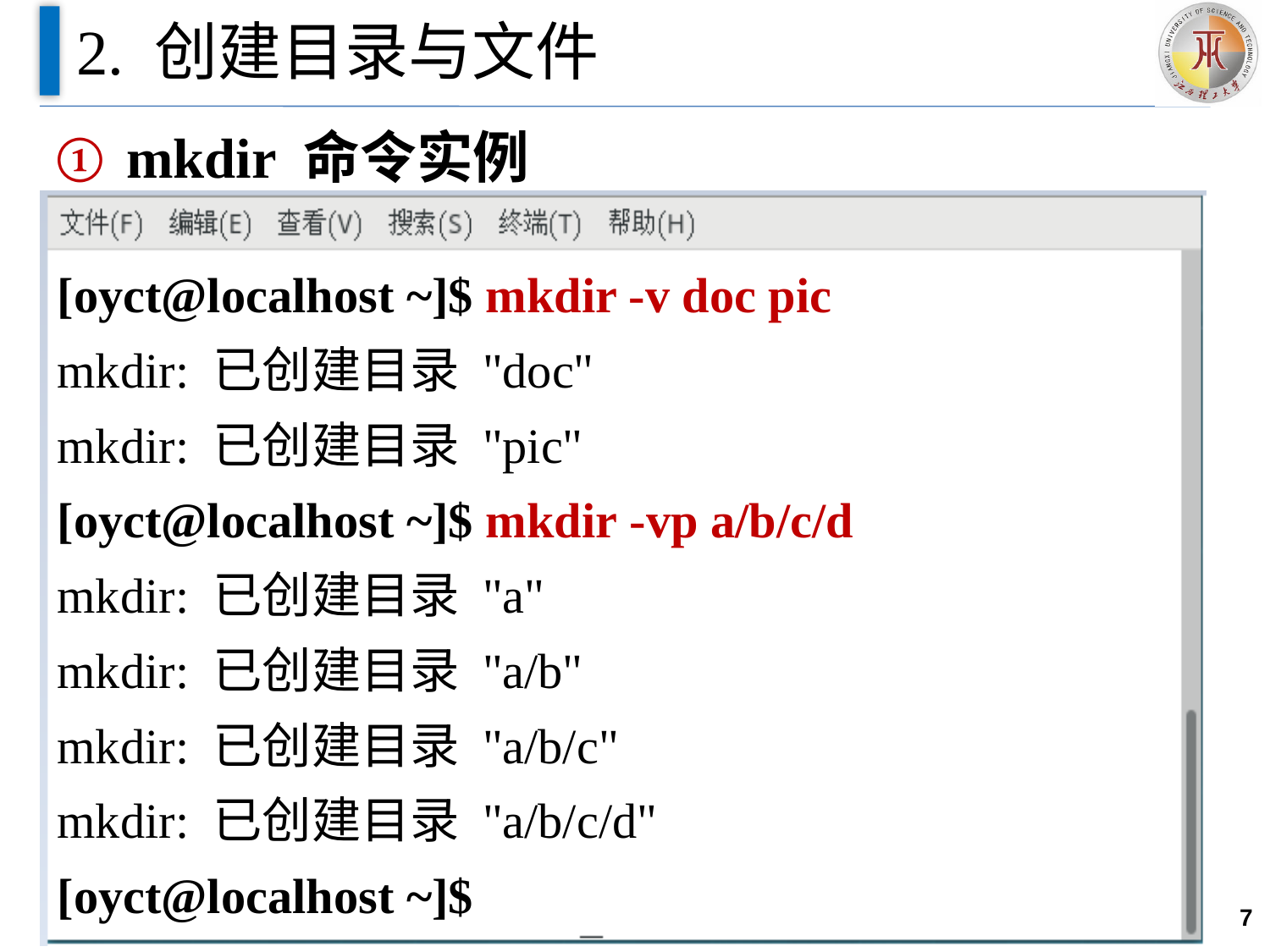

# 2. 创建目录与文件
mkdir 命令实例
[oyct@localhost ~]$ mkdir -v doc pic
mkdir: 已创建目录 "doc"
mkdir: 已创建目录 "pic"
[oyct@localhost ~]$ mkdir -vp a/b/c/d
mkdir: 已创建目录 "a"
mkdir: 已创建目录 "a/b"
mkdir: 已创建目录 "a/b/c"
mkdir: 已创建目录 "a/b/c/d"
[oyct@localhost ~]$
7